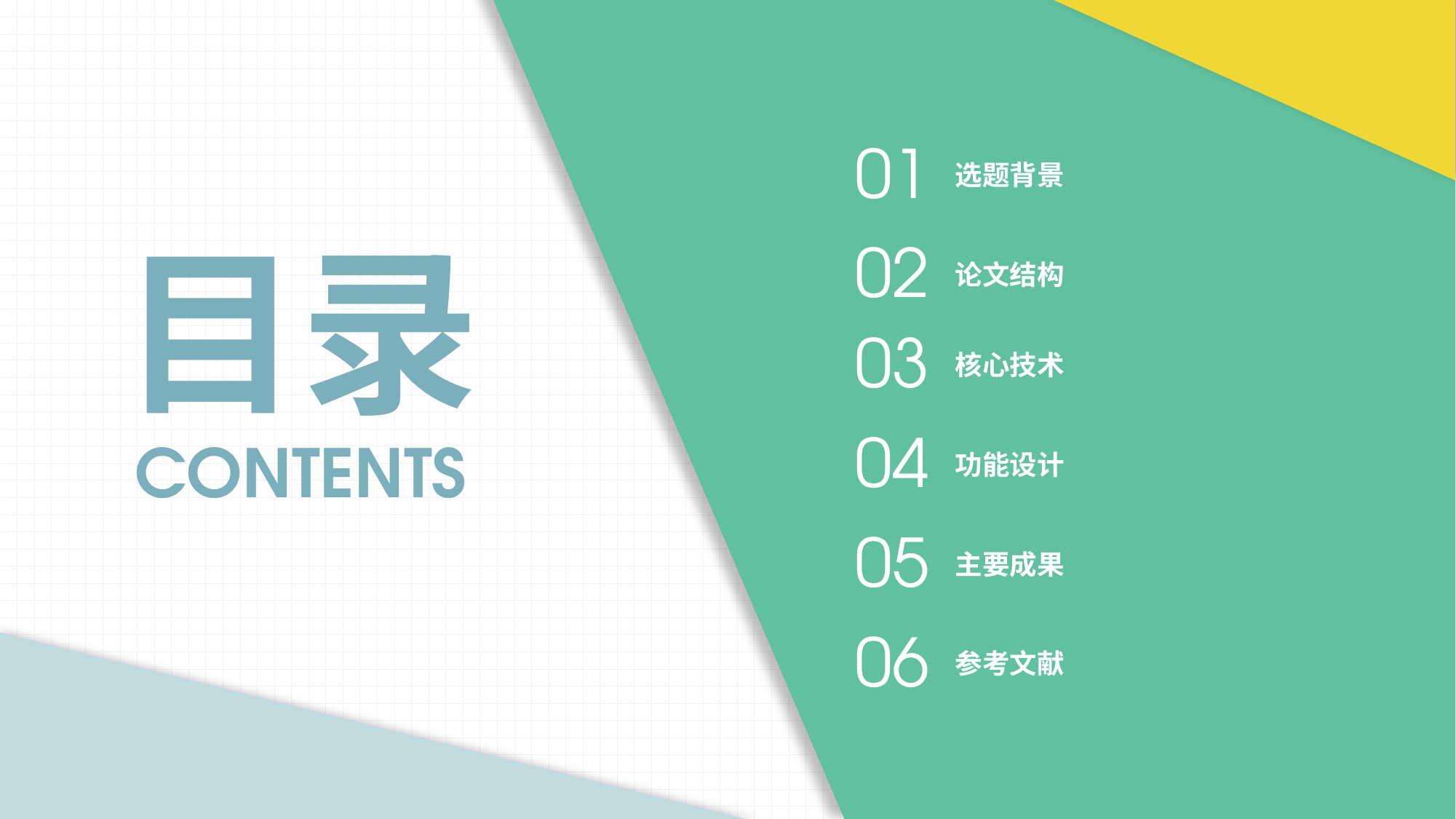

01
选题背景
02
论文结构
03
核心技术
04
功能设计
05
主要成果
06
参考文献